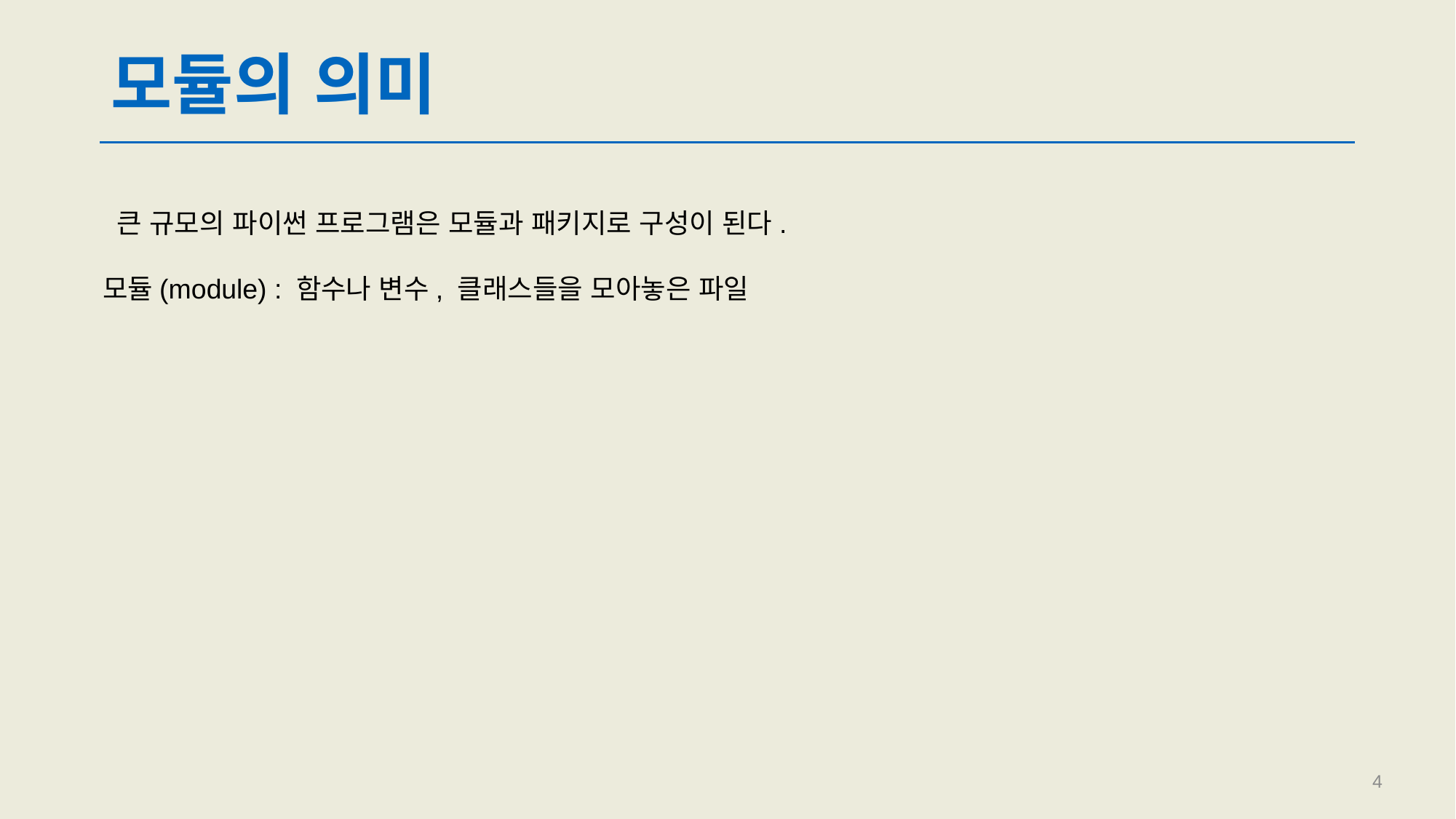

# 모듈의 의미
 큰 규모의 파이썬 프로그램은 모듈과 패키지로 구성이 된다.

모듈(module) : 함수나 변수, 클래스들을 모아놓은 파일
4